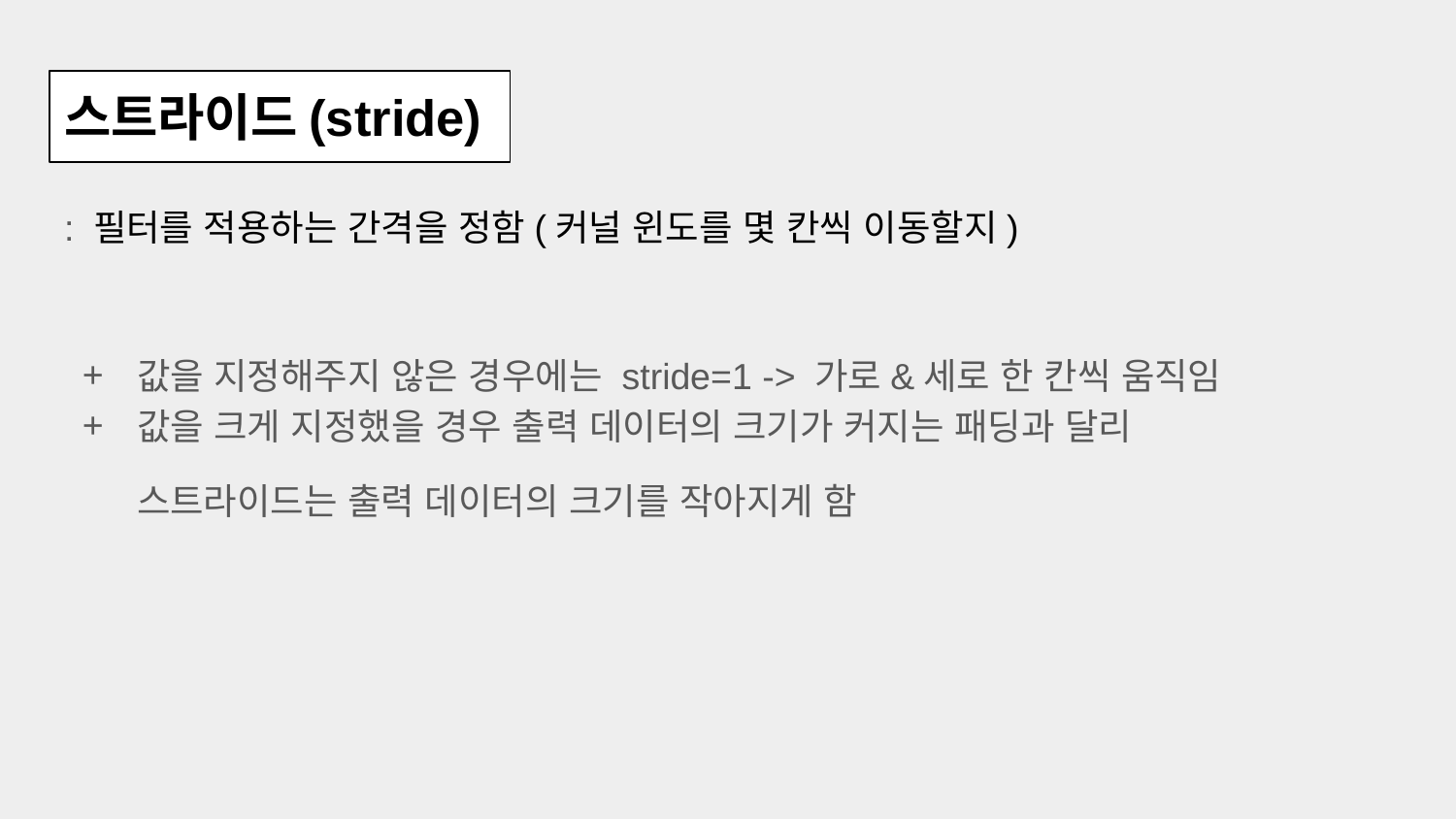

# 스트라이드(stride)
: 필터를 적용하는 간격을 정함(커널 윈도를 몇 칸씩 이동할지)

값을 지정해주지 않은 경우에는 stride=1 -> 가로&세로 한 칸씩 움직임
값을 크게 지정했을 경우 출력 데이터의 크기가 커지는 패딩과 달리
스트라이드는 출력 데이터의 크기를 작아지게 함